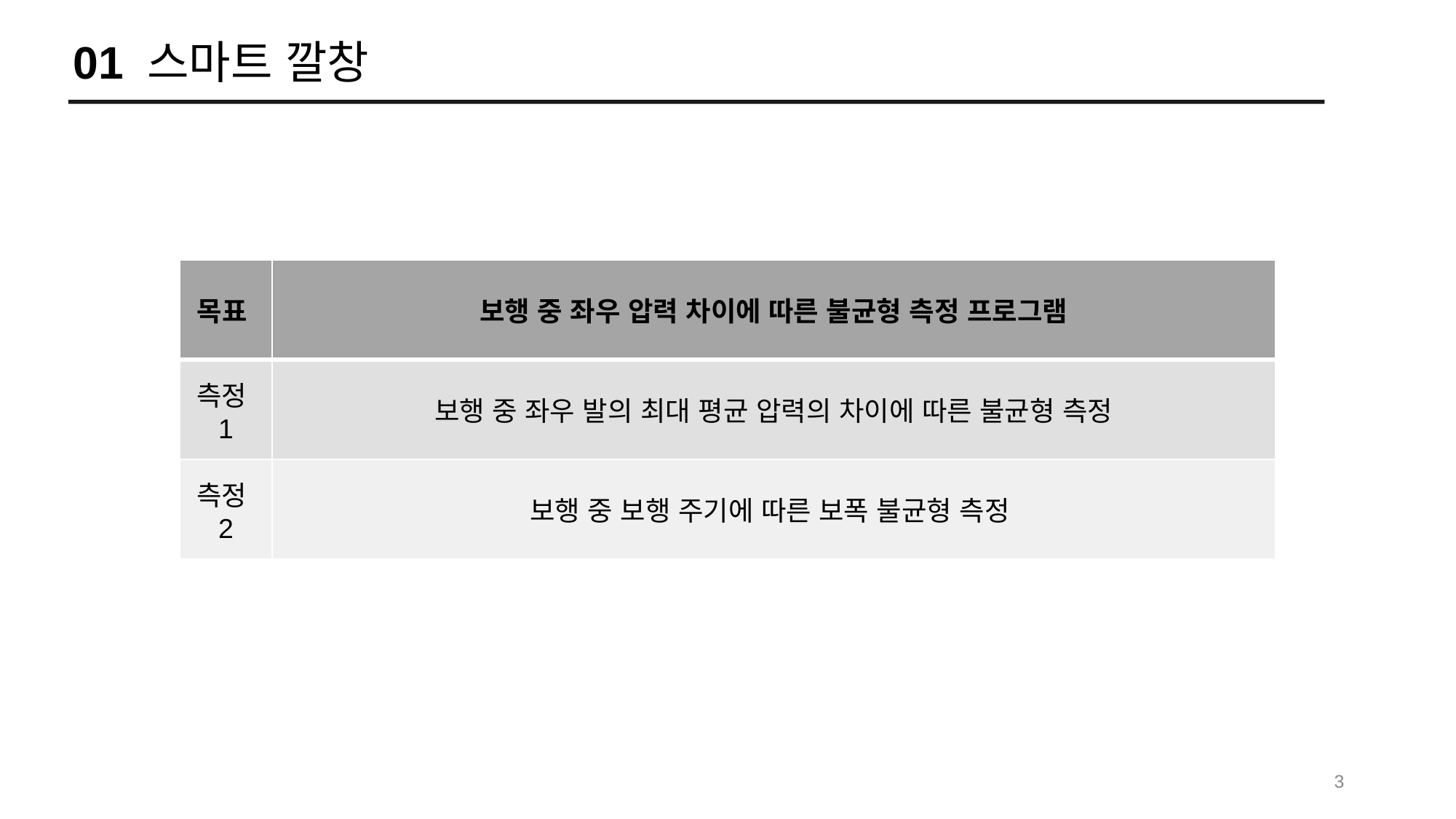

01 스마트 깔창

| 목표 | 보행 중 좌우 압력 차이에 따른 불균형 측정 프로그램 |
| --- | --- |
| 측정1 | 보행 중 좌우 발의 최대 평균 압력의 차이에 따른 불균형 측정 |
| 측정2 | 보행 중 보행 주기에 따른 보폭 불균형 측정 |
3